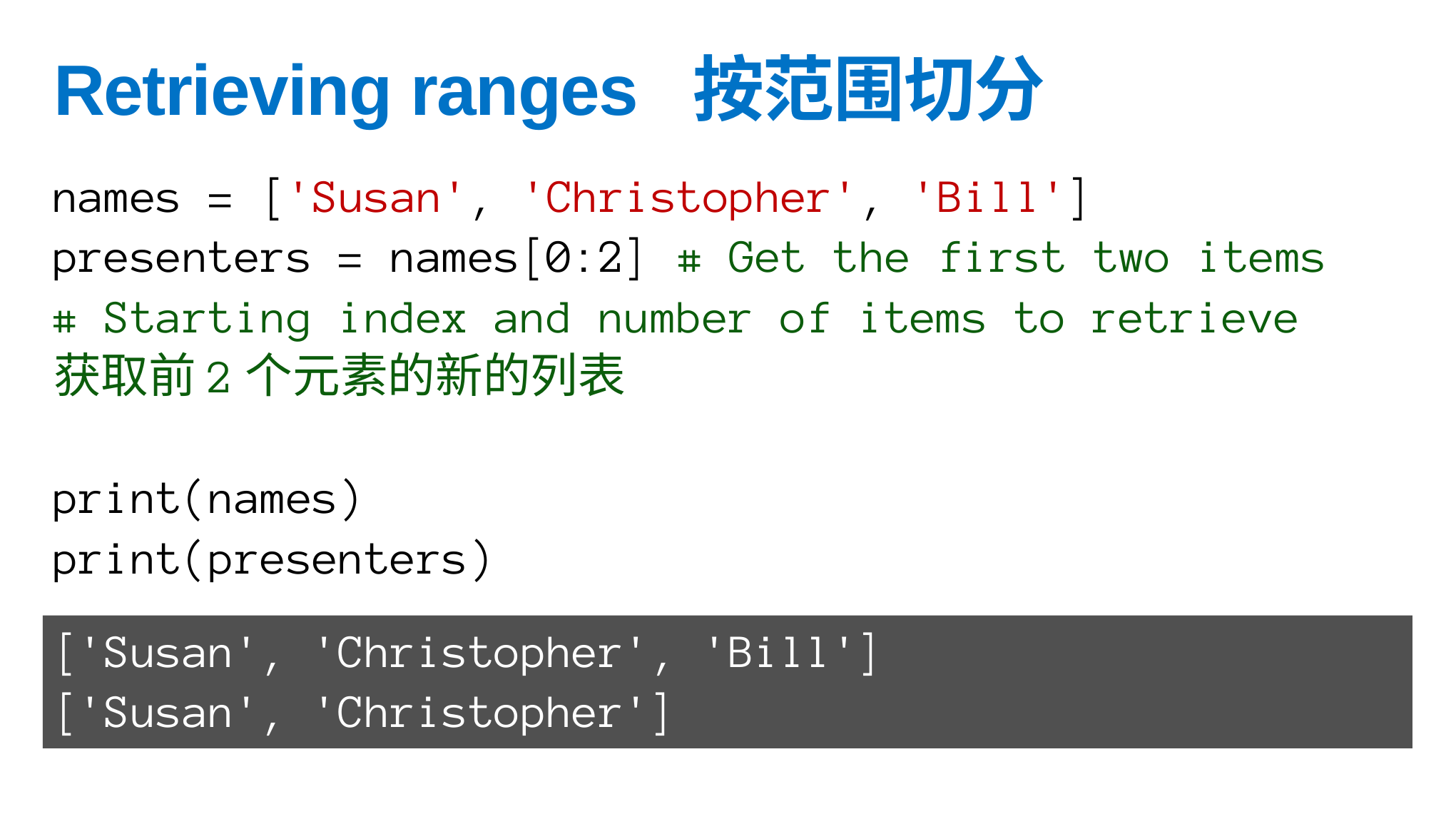

# Retrieving ranges  按范围切分
names = ['Susan', 'Christopher', 'Bill']
presenters = names[0:2] # Get the first two items
# Starting index and number of items to retrieve
获取前2个元素的新的列表

print(names)
print(presenters)
['Susan', 'Christopher', 'Bill']
['Susan', 'Christopher']